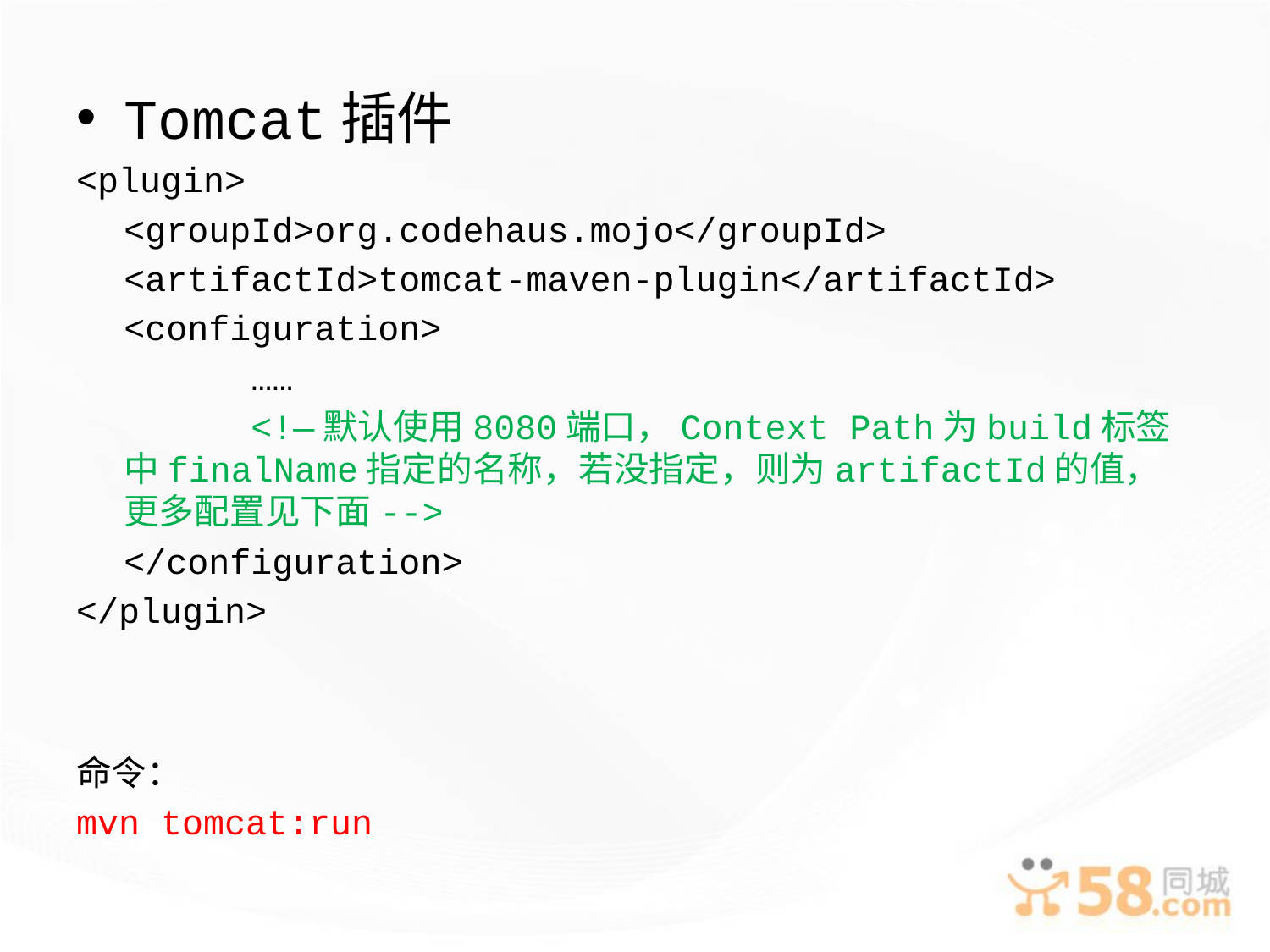

Tomcat插件
<plugin>
	<groupId>org.codehaus.mojo</groupId>
	<artifactId>tomcat-maven-plugin</artifactId>
	<configuration>
		……
		<!—默认使用8080端口，Context Path为build标签中finalName指定的名称，若没指定，则为artifactId的值，更多配置见下面-->
	</configuration>
</plugin>

命令：
mvn tomcat:run